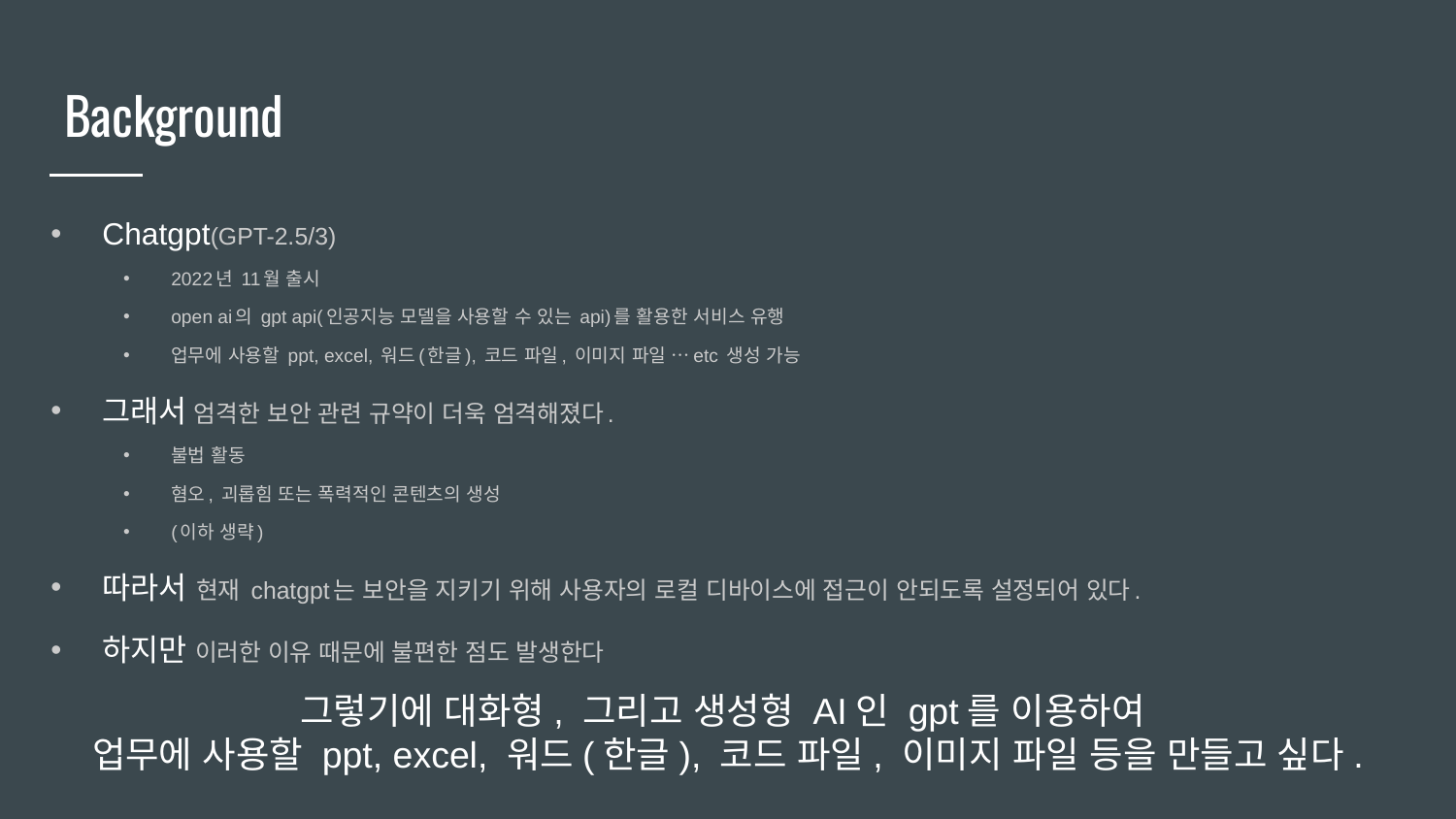

# Background
Chatgpt(GPT-2.5/3)
2022년 11월 출시
open ai의 gpt api(인공지능 모델을 사용할 수 있는 api)를 활용한 서비스 유행
업무에 사용할 ppt, excel, 워드(한글), 코드 파일, 이미지 파일 …etc 생성 가능
그래서 엄격한 보안 관련 규약이 더욱 엄격해졌다.
불법 활동
혐오, 괴롭힘 또는 폭력적인 콘텐츠의 생성
(이하 생략)
따라서 현재 chatgpt는 보안을 지키기 위해 사용자의 로컬 디바이스에 접근이 안되도록 설정되어 있다.
하지만 이러한 이유 때문에 불편한 점도 발생한다
그렇기에 대화형, 그리고 생성형 AI인 gpt를 이용하여
업무에 사용할 ppt, excel, 워드(한글), 코드 파일, 이미지 파일 등을 만들고 싶다.